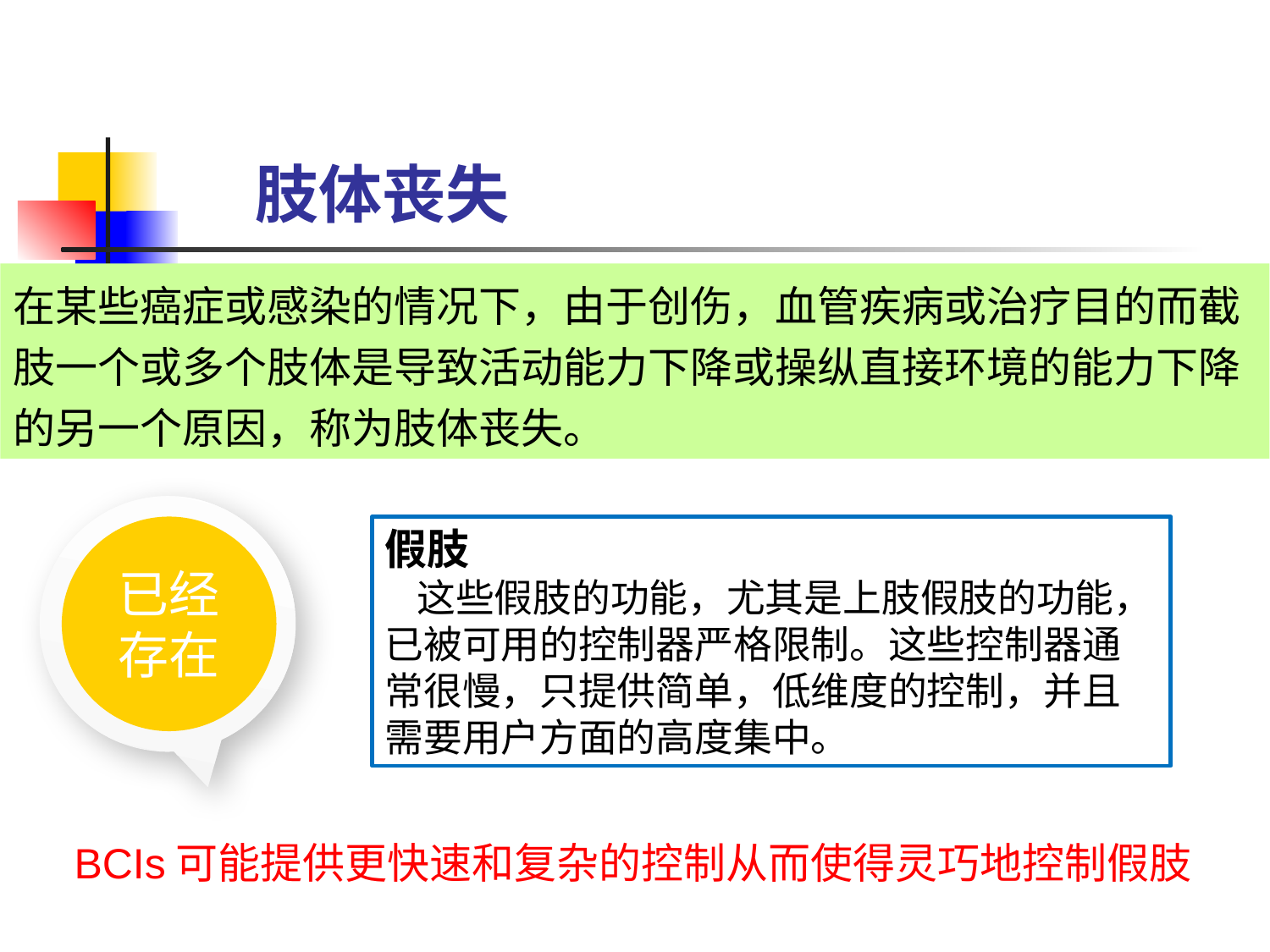

肢体丧失

在某些癌症或感染的情况下，由于创伤，血管疾病或治疗目的而截肢一个或多个肢体是导致活动能力下降或操纵直接环境的能力下降的另一个原因，称为肢体丧失。

已经
存在
假肢
   这些假肢的功能，尤其是上肢假肢的功能，已被可用的控制器严格限制。这些控制器通常很慢，只提供简单，低维度的控制，并且需要用户方面的高度集中。
BCIs可能提供更快速和复杂的控制从而使得灵巧地控制假肢